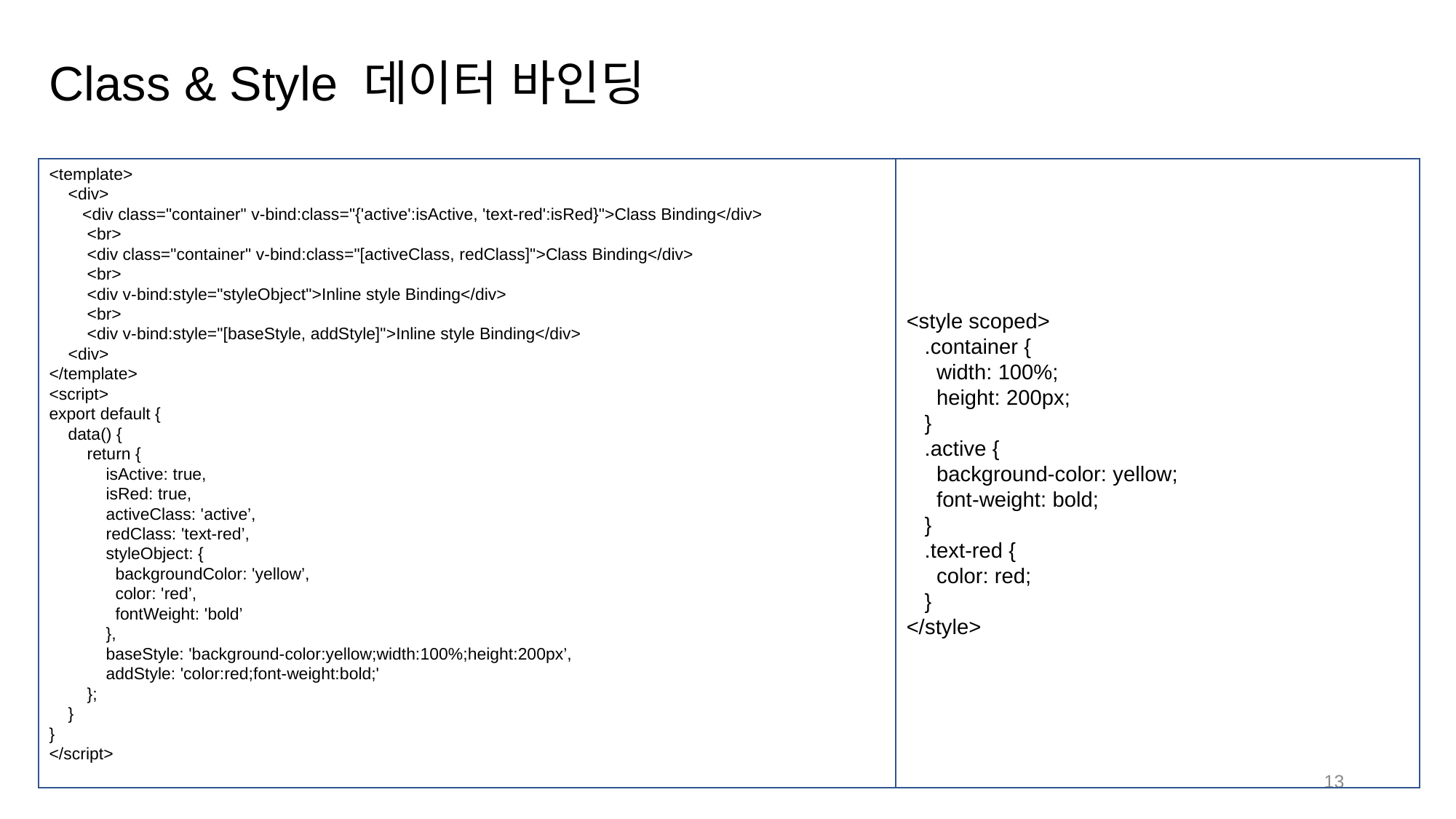

# Class & Style 데이터 바인딩
<style scoped>
   .container {
     width: 100%;
     height: 200px;
   }
   .active {
     background-color: yellow;
     font-weight: bold;
   }
   .text-red {
     color: red;
   }
</style>
<template>
    <div>
       <div class="container" v-bind:class="{'active':isActive, 'text-red':isRed}">Class Binding</div>
        <br>
        <div class="container" v-bind:class="[activeClass, redClass]">Class Binding</div>
        <br>
        <div v-bind:style="styleObject">Inline style Binding</div>
        <br>
        <div v-bind:style="[baseStyle, addStyle]">Inline style Binding</div>
    <div>
</template>
<script>
export default {
    data() {
        return {
            isActive: true,
            isRed: true,
            activeClass: 'active’,
            redClass: 'text-red’,
            styleObject: {
              backgroundColor: 'yellow’,
              color: 'red’,
              fontWeight: 'bold’
            },
            baseStyle: 'background-color:yellow;width:100%;height:200px’,
            addStyle: 'color:red;font-weight:bold;'
        };
    }
}
</script>

13